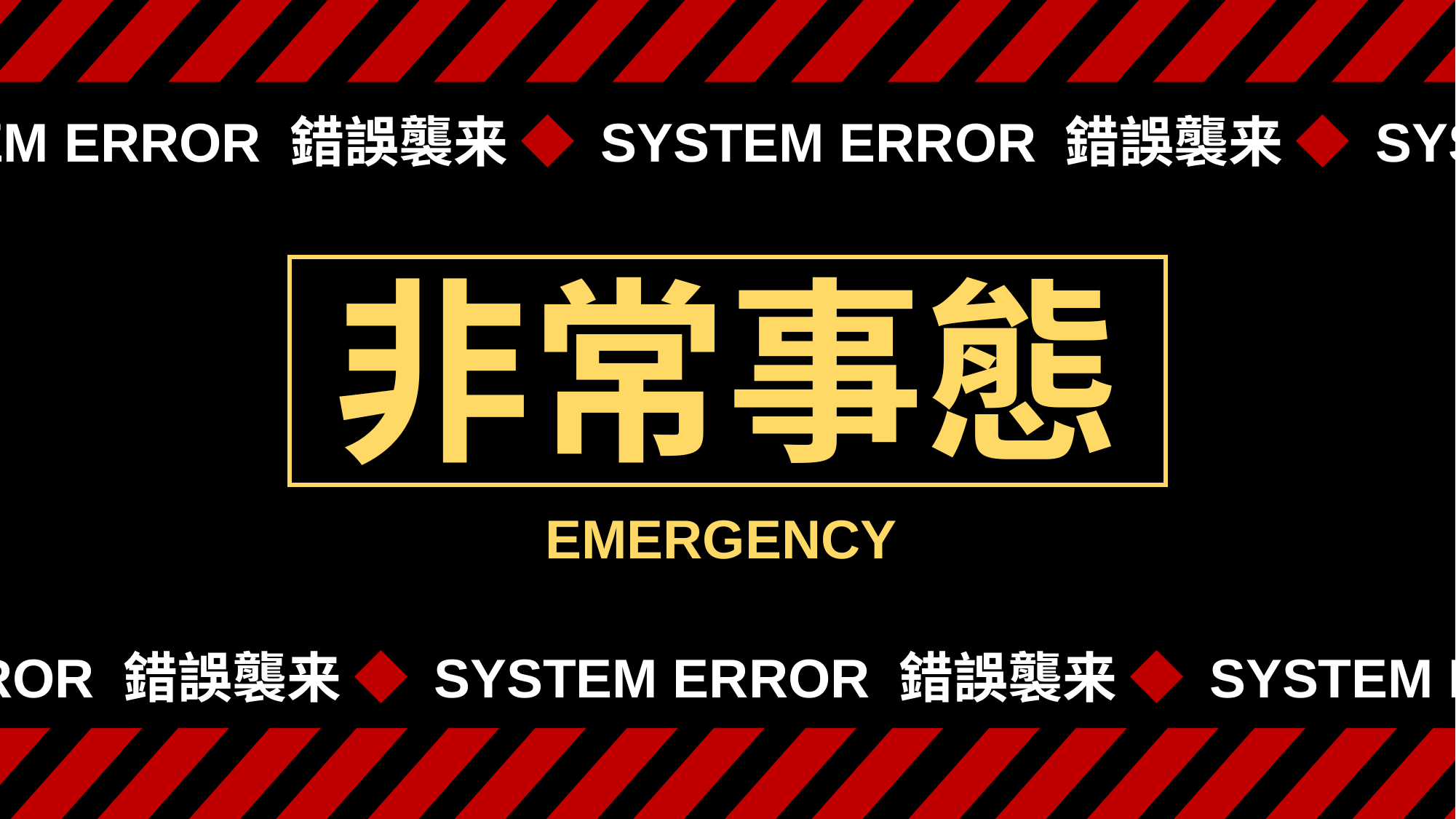

非常事態
EMERGENCY

 ◆ SYSTEM ERROR 錯誤襲来 ◆ SYSTEM ERROR 錯誤襲来 ◆ SYSTEM ERROR 錯誤襲来 ◆ SYSTEM ERROR 錯誤襲来 ◆ SYSTEM ERROR 錯誤襲来 ◆

非常事態

EMERGENCY
非常事態

EMERGENCY

SYSTEM ERROR 錯誤襲来 ◆ SYSTEM ERROR 錯誤襲来 ◆ SYSTEM ERROR 錯誤襲来 ◆ SYSTEM ERROR 錯誤襲来 ◆ SYSTEM ERROR 錯誤襲来